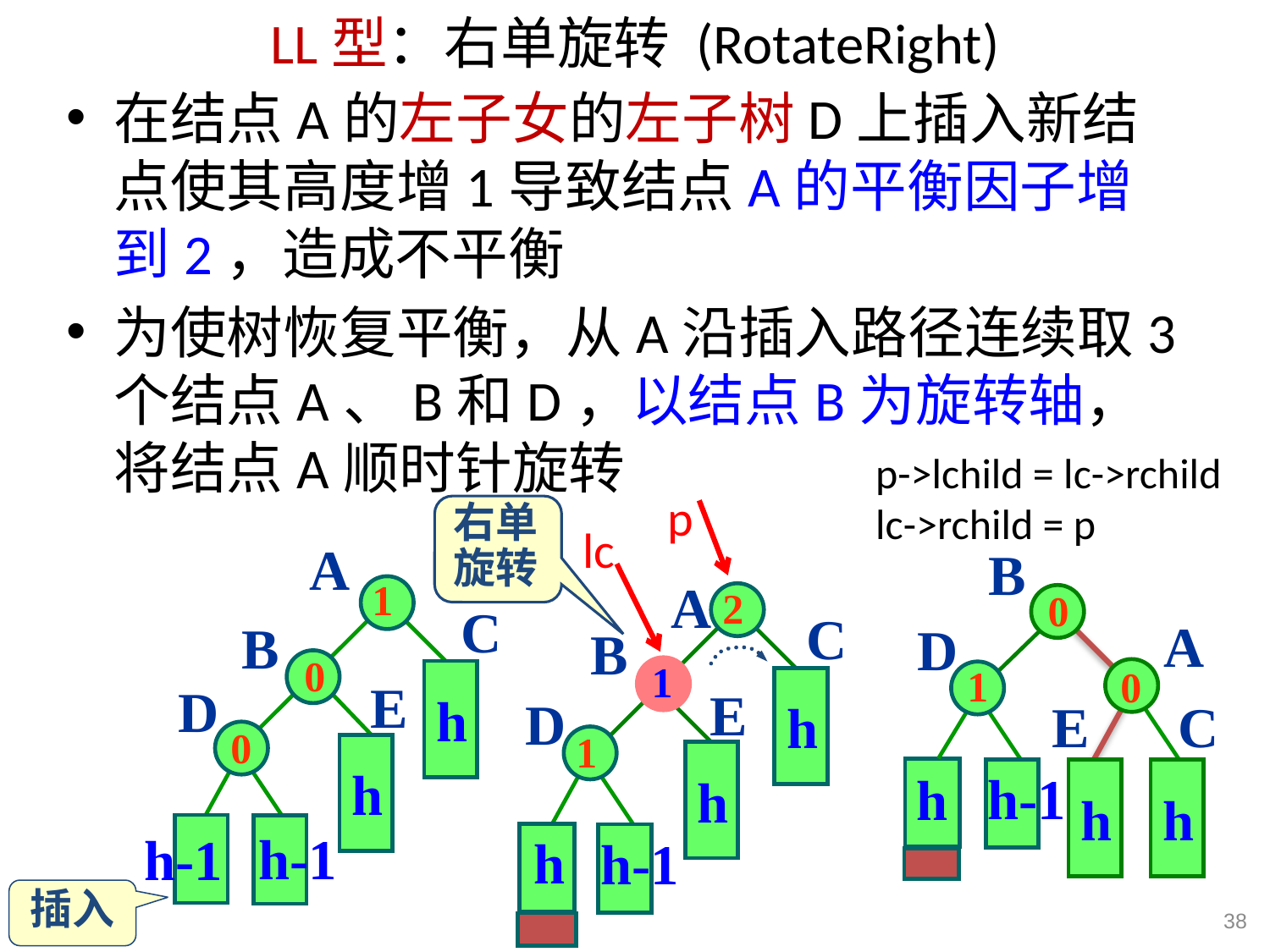

# LL型：右单旋转 (RotateRight)
在结点A的左子女的左子树D上插入新结点使其高度增1导致结点A的平衡因子增到2，造成不平衡
为使树恢复平衡，从A沿插入路径连续取3个结点A、B和D，以结点B为旋转轴，将结点A顺时针旋转

p->lchild = lc->rchild
lc->rchild = p
p
右单
旋转

lc
A
 1
C
B
0
E
D
0

h

h

h-1
h-1
B
0

h-1

h
h

A
D
 1
0
E
C
h
A
 2

C
B

 1

h
E
D

 1

h

h
h-1

插入

38